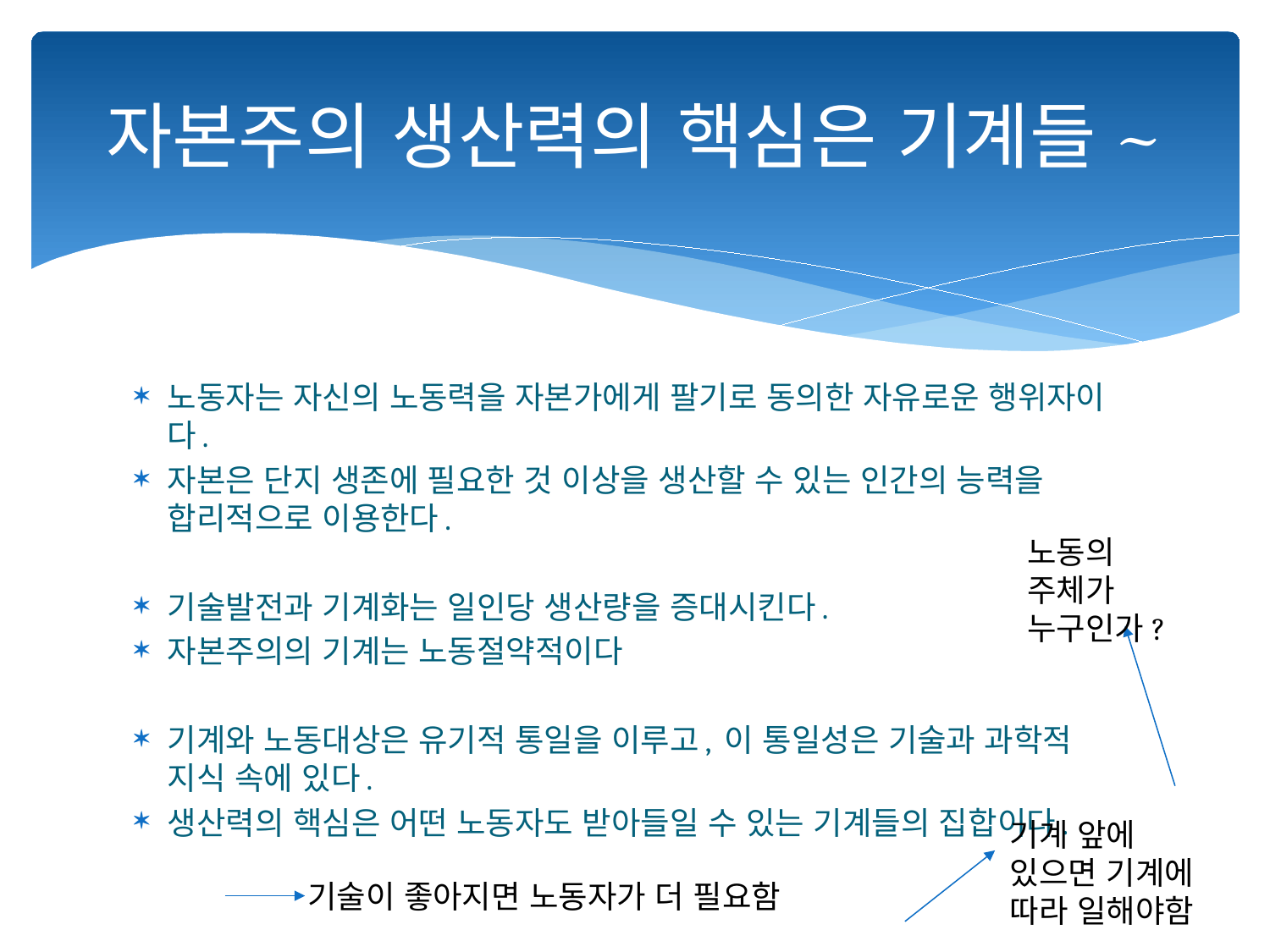

# 자본주의 생산력의 핵심은 기계들~
노동자는 자신의 노동력을 자본가에게 팔기로 동의한 자유로운 행위자이다.
자본은 단지 생존에 필요한 것 이상을 생산할 수 있는 인간의 능력을 합리적으로 이용한다.

기술발전과 기계화는 일인당 생산량을 증대시킨다.
자본주의의 기계는 노동절약적이다

기계와 노동대상은 유기적 통일을 이루고, 이 통일성은 기술과 과학적 지식 속에 있다.
생산력의 핵심은 어떤 노동자도 받아들일 수 있는 기계들의 집합이다.

노동의 주체가 누구인가?
기계 앞에 있으면 기계에 따라 일해야함
기술이 좋아지면 노동자가 더 필요함